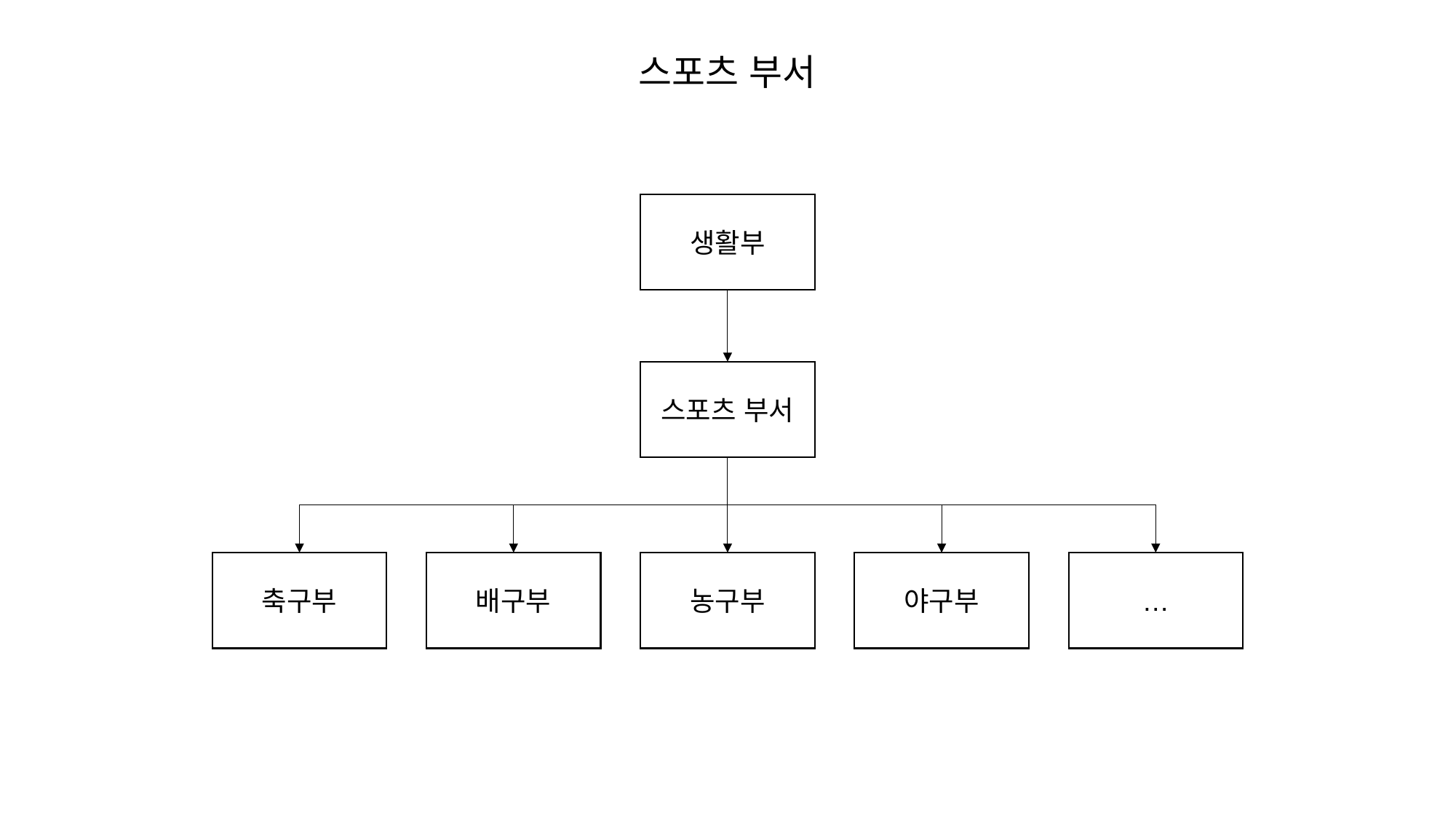

스포츠 부서
생활부
스포츠 부서
축구부
배구부
농구부
야구부
…